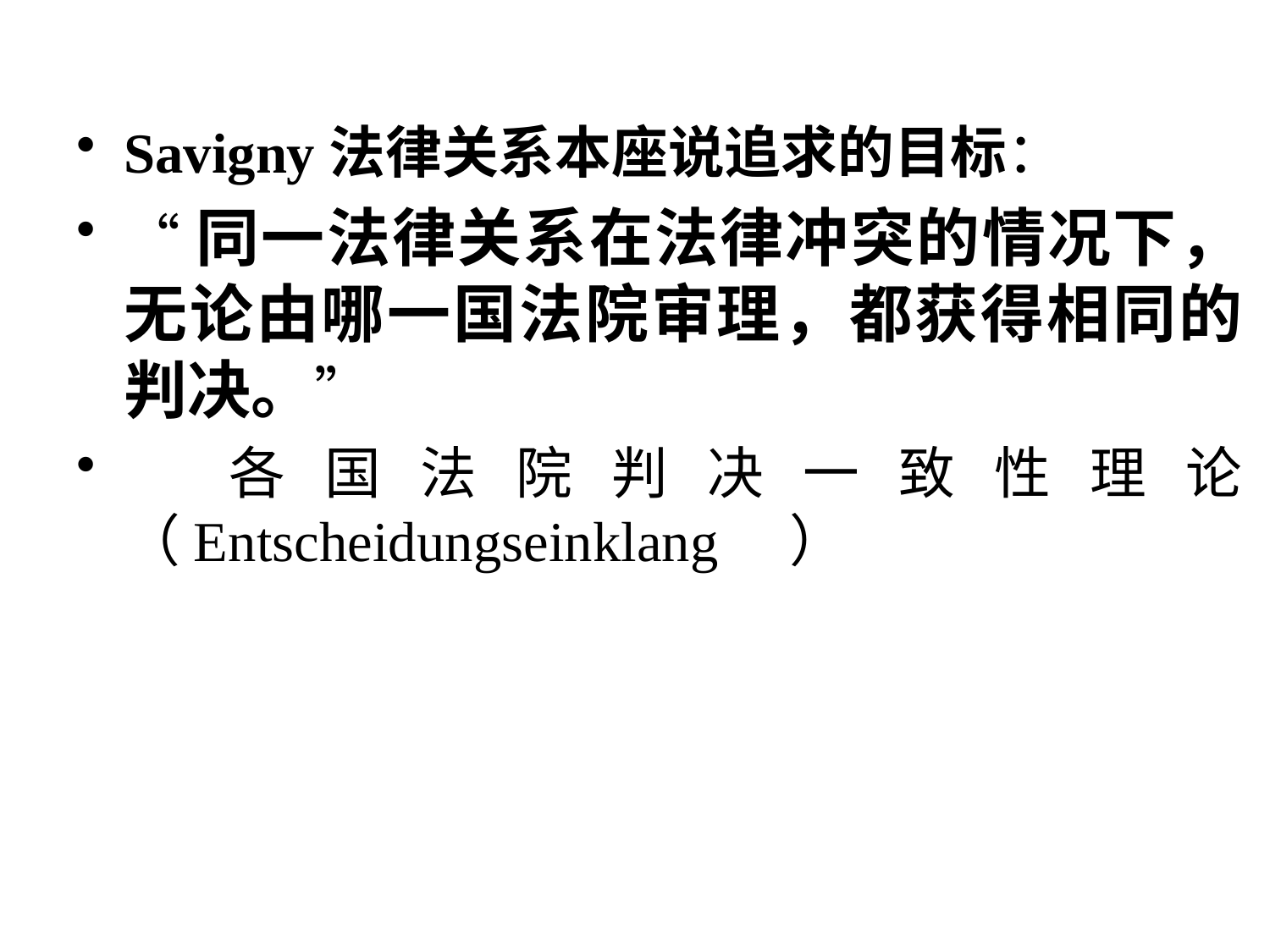

Savigny法律关系本座说追求的目标：
“同一法律关系在法律冲突的情况下，无论由哪一国法院审理，都获得相同的判决。”
 各国法院判决一致性理论（Entscheidungseinklang    ）